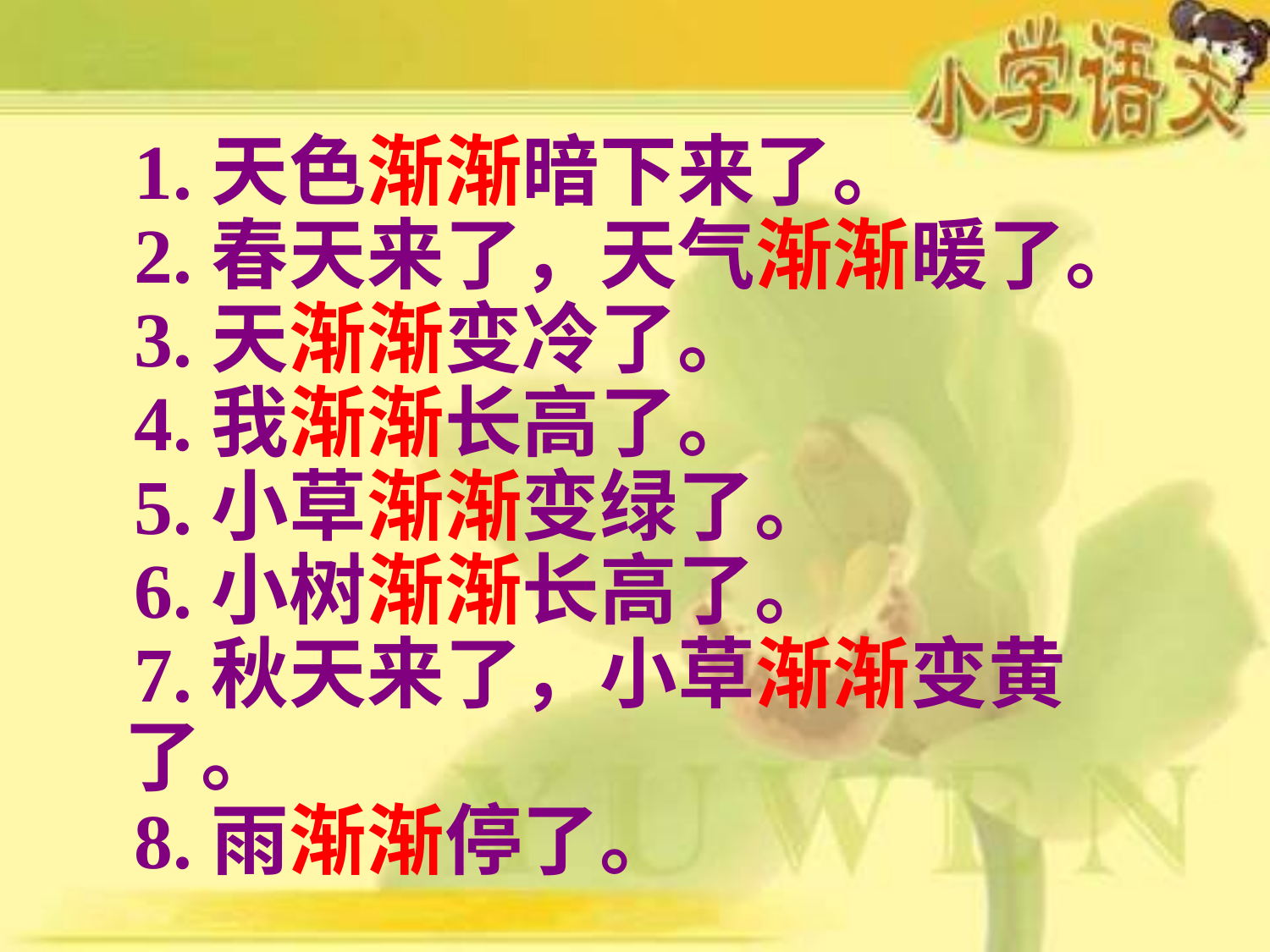

1.天色渐渐暗下来了。
   2.春天来了，天气渐渐暖了。
   3.天渐渐变冷了。
   4.我渐渐长高了。
   5.小草渐渐变绿了。
   6.小树渐渐长高了。
   7.秋天来了，小草渐渐变黄了。
   8.雨渐渐停了。